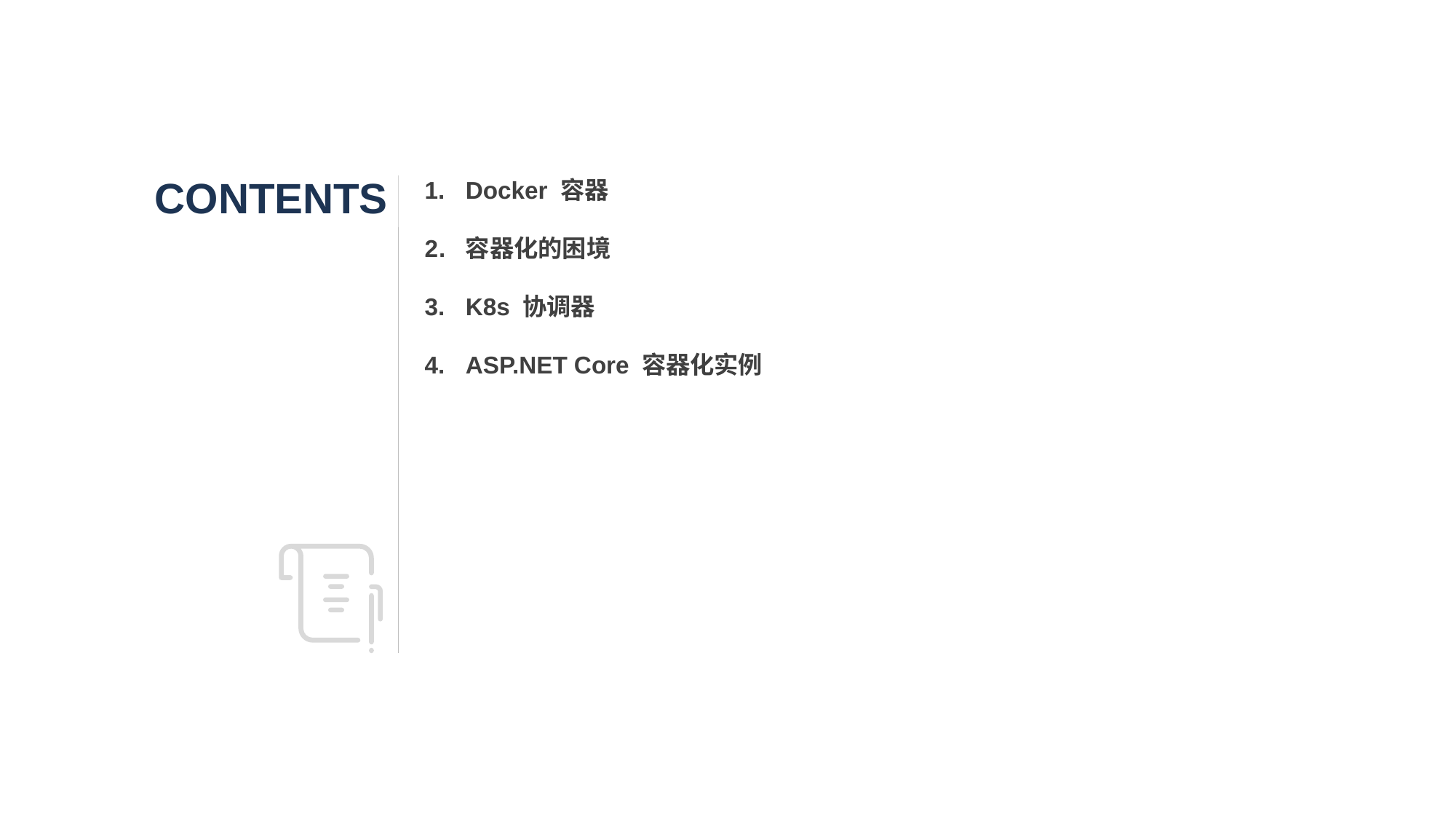

CONTENTS
Docker 容器

容器化的困境

K8s 协调器

ASP.NET Core 容器化实例